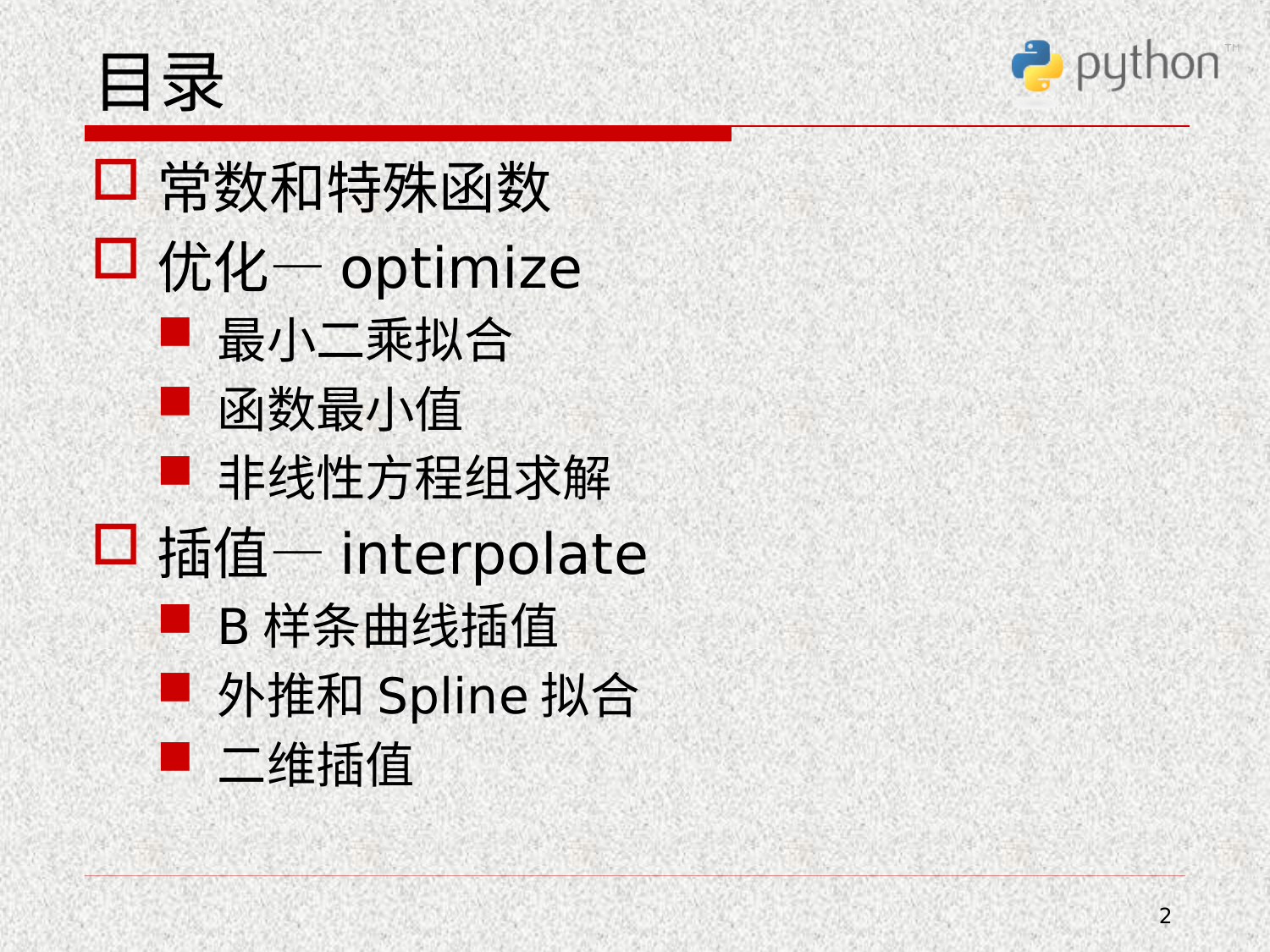

# 目录
常数和特殊函数
优化—optimize
最小二乘拟合
函数最小值
非线性方程组求解
插值—interpolate
B样条曲线插值
外推和Spline拟合
二维插值
2